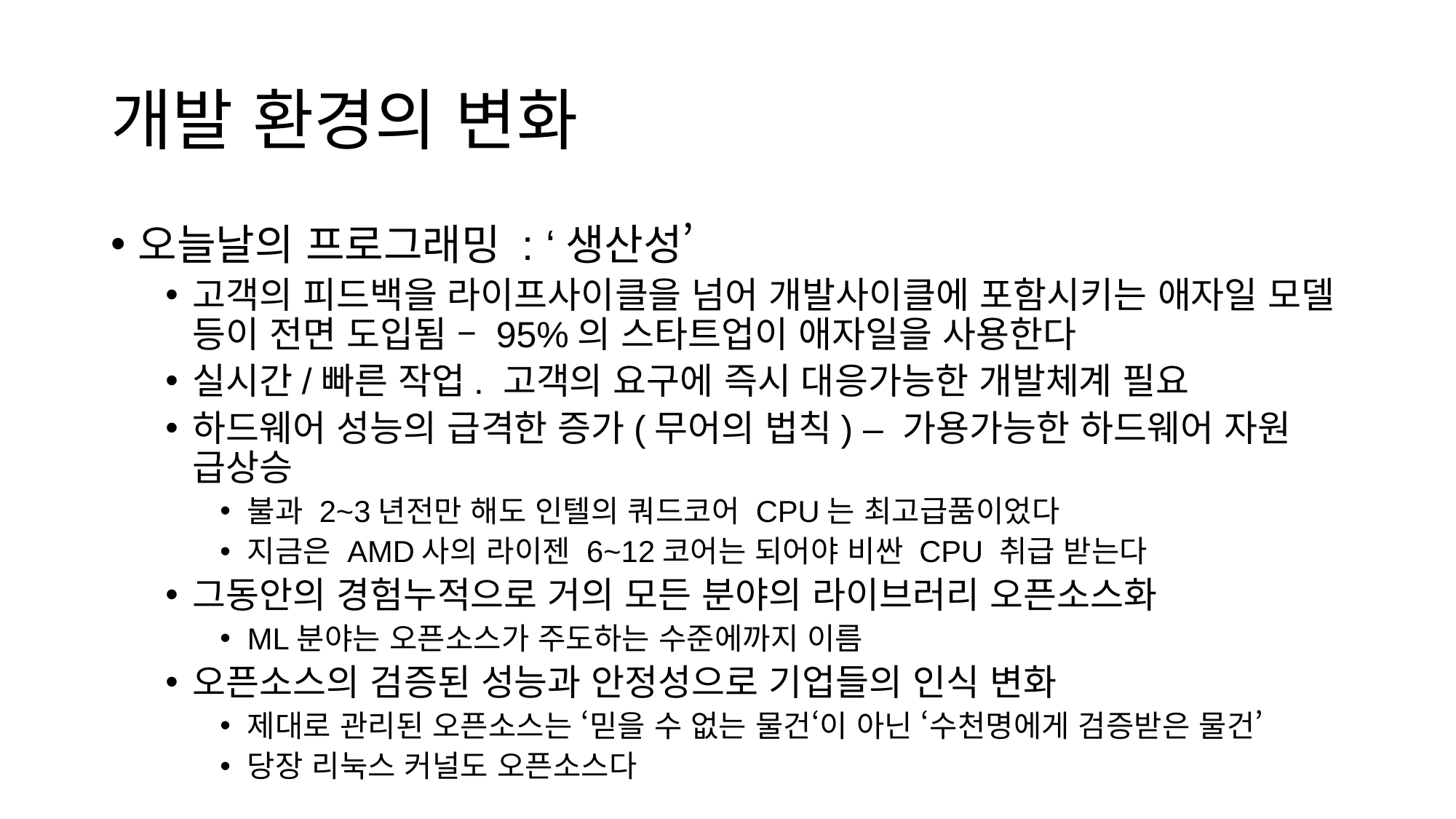

# 개발 환경의 변화
오늘날의 프로그래밍 : ‘생산성’
고객의 피드백을 라이프사이클을 넘어 개발사이클에 포함시키는 애자일 모델 등이 전면 도입됨 – 95%의 스타트업이 애자일을 사용한다
실시간/빠른 작업. 고객의 요구에 즉시 대응가능한 개발체계 필요
하드웨어 성능의 급격한 증가(무어의 법칙) – 가용가능한 하드웨어 자원 급상승
불과 2~3년전만 해도 인텔의 쿼드코어 CPU는 최고급품이었다
지금은 AMD사의 라이젠 6~12코어는 되어야 비싼 CPU 취급 받는다
그동안의 경험누적으로 거의 모든 분야의 라이브러리 오픈소스화
ML분야는 오픈소스가 주도하는 수준에까지 이름
오픈소스의 검증된 성능과 안정성으로 기업들의 인식 변화
제대로 관리된 오픈소스는 ‘믿을 수 없는 물건‘이 아닌 ‘수천명에게 검증받은 물건’
당장 리눅스 커널도 오픈소스다